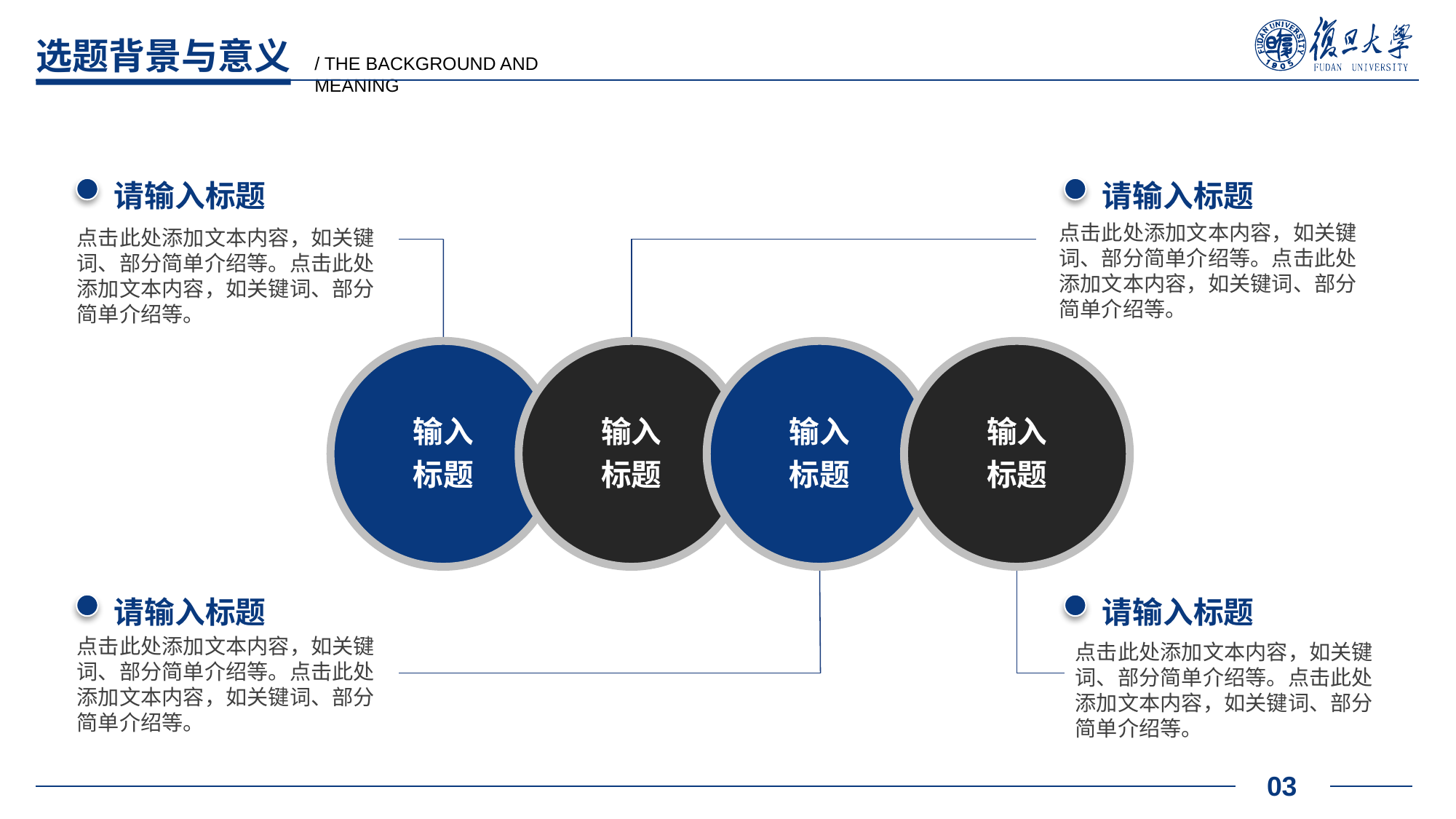

选题背景与意义

/ THE BACKGROUND AND MEANING

请输入标题
请输入标题

点击此处添加文本内容，如关键词、部分简单介绍等。点击此处添加文本内容，如关键词、部分简单介绍等。
点击此处添加文本内容，如关键词、部分简单介绍等。点击此处添加文本内容，如关键词、部分简单介绍等。

输入
标题
输入
标题
输入
标题
输入
标题
请输入标题
请输入标题

点击此处添加文本内容，如关键词、部分简单介绍等。点击此处添加文本内容，如关键词、部分简单介绍等。
点击此处添加文本内容，如关键词、部分简单介绍等。点击此处添加文本内容，如关键词、部分简单介绍等。
03